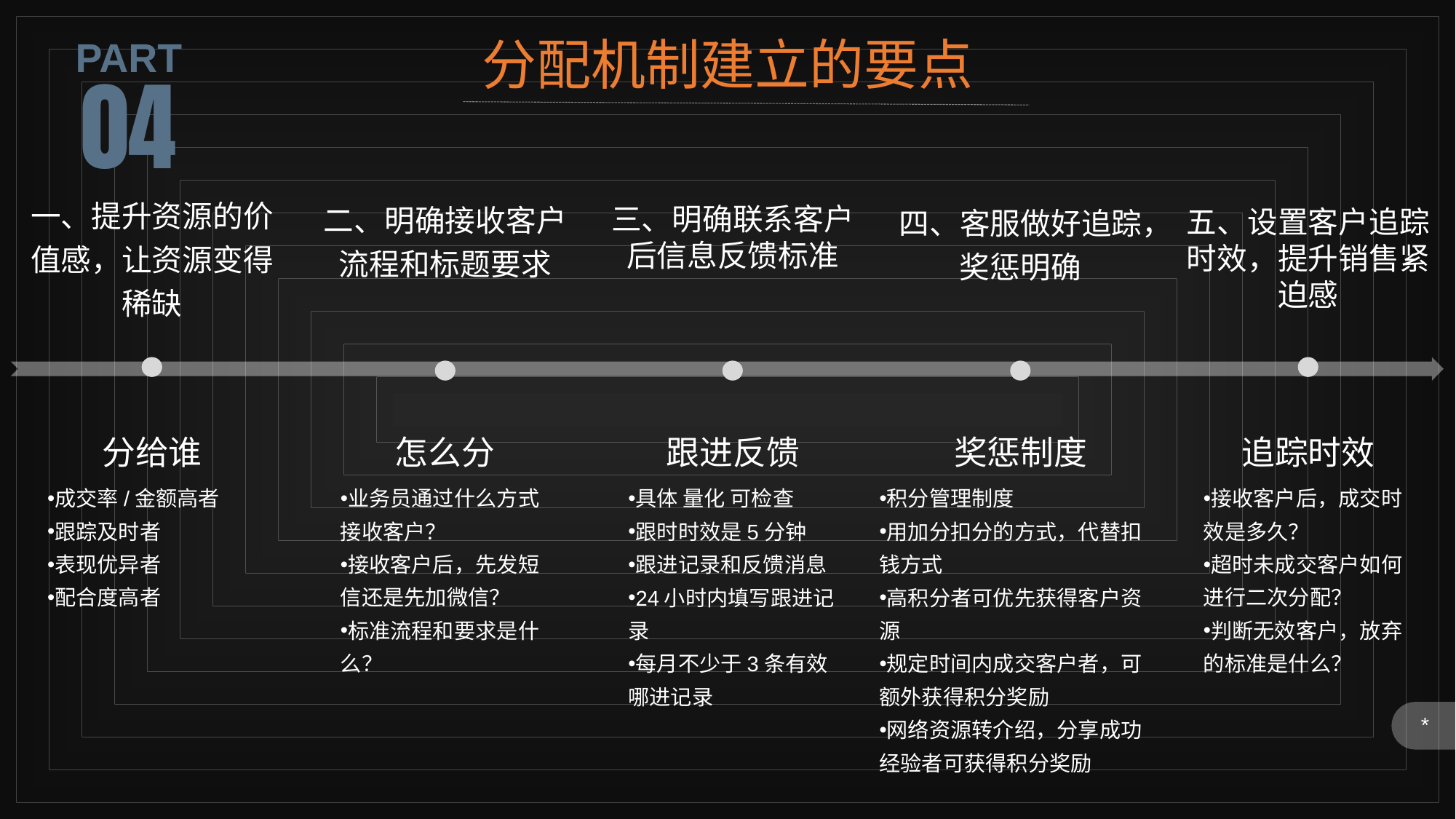

分配机制建立的要点
PART
04
一、提升资源的价值感，让资源变得稀缺
二、明确接收客户流程和标题要求
四、客服做好追踪，奖惩明确
三、明确联系客户后信息反馈标准
五、设置客户追踪时效，提升销售紧迫感

分给谁
成交率/金额高者
跟踪及时者
表现优异者
配合度高者
怎么分
业务员通过什么方式接收客户？
接收客户后，先发短信还是先加微信？
标准流程和要求是什么？
跟进反馈
具体 量化 可检查
跟时时效是5分钟
跟进记录和反馈消息
24小时内填写跟进记录
每月不少于3条有效哪进记录
奖惩制度
积分管理制度
用加分扣分的方式，代替扣钱方式
高积分者可优先获得客户资源
规定时间内成交客户者，可额外获得积分奖励
网络资源转介绍，分享成功经验者可获得积分奖励
追踪时效
接收客户后，成交时效是多久？
超时未成交客户如何进行二次分配？
判断无效客户，放弃的标准是什么？

*